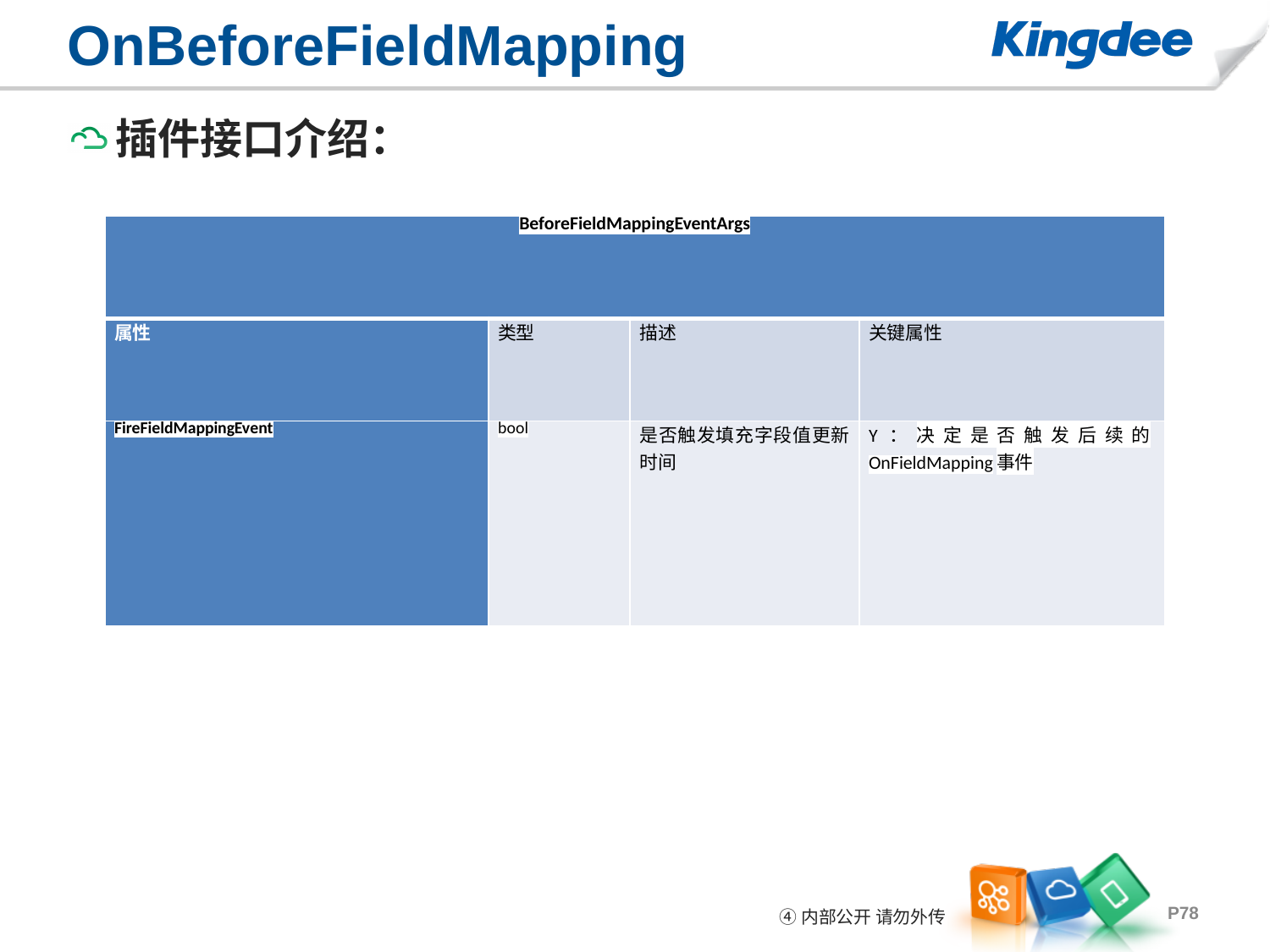

# OnBeforeFieldMapping
插件接口介绍：

| BeforeFieldMappingEventArgs |  |  |  |
| --- | --- | --- | --- |
| 属性 | 类型 | 描述 | 关键属性 |
| FireFieldMappingEvent | bool | 是否触发填充字段值更新时间 | Y：决定是否触发后续的OnFieldMapping事件 |